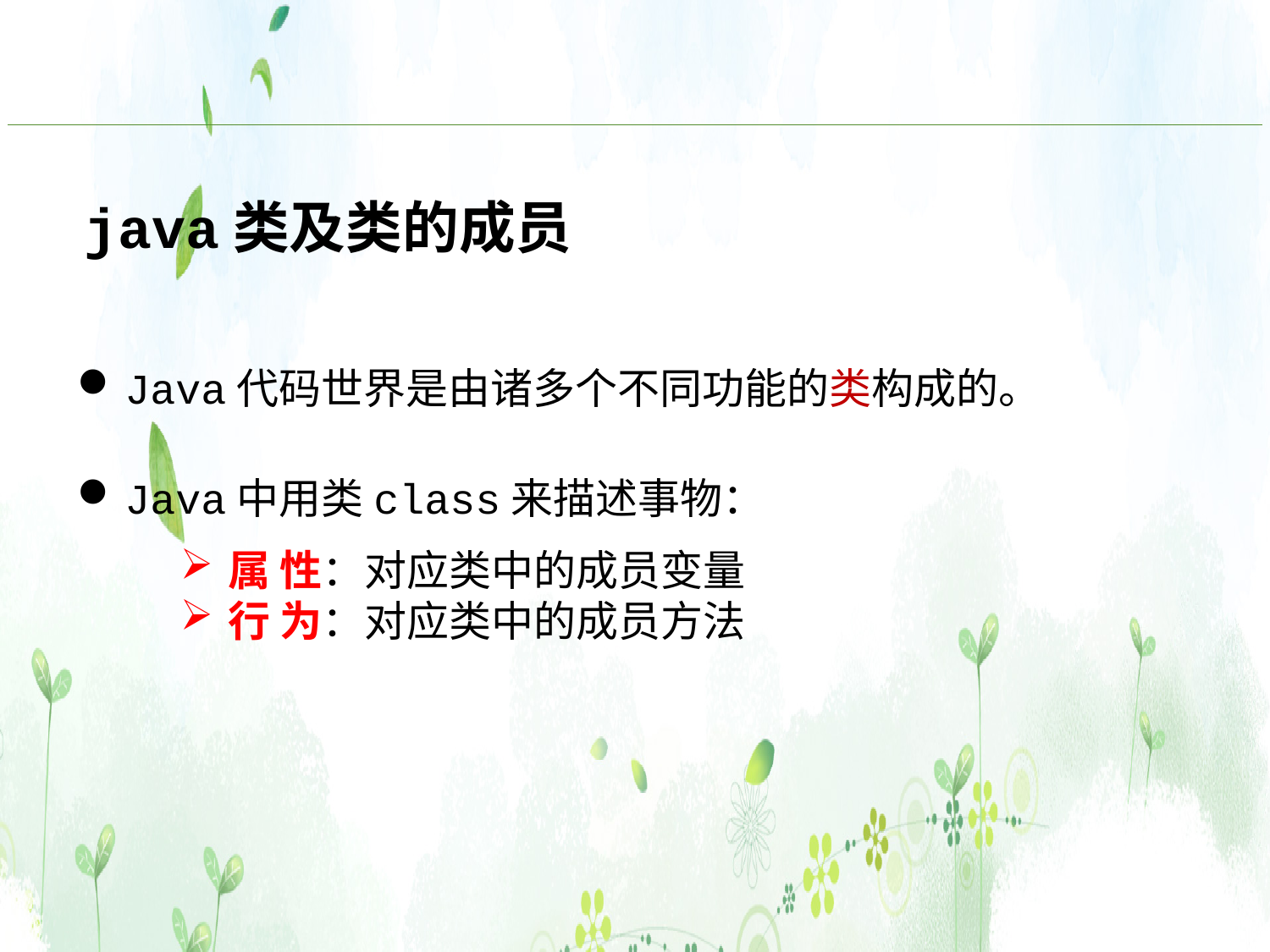

java类及类的成员
Java代码世界是由诸多个不同功能的类构成的。

Java中用类class来描述事物：
属 性：对应类中的成员变量
行 为：对应类中的成员方法